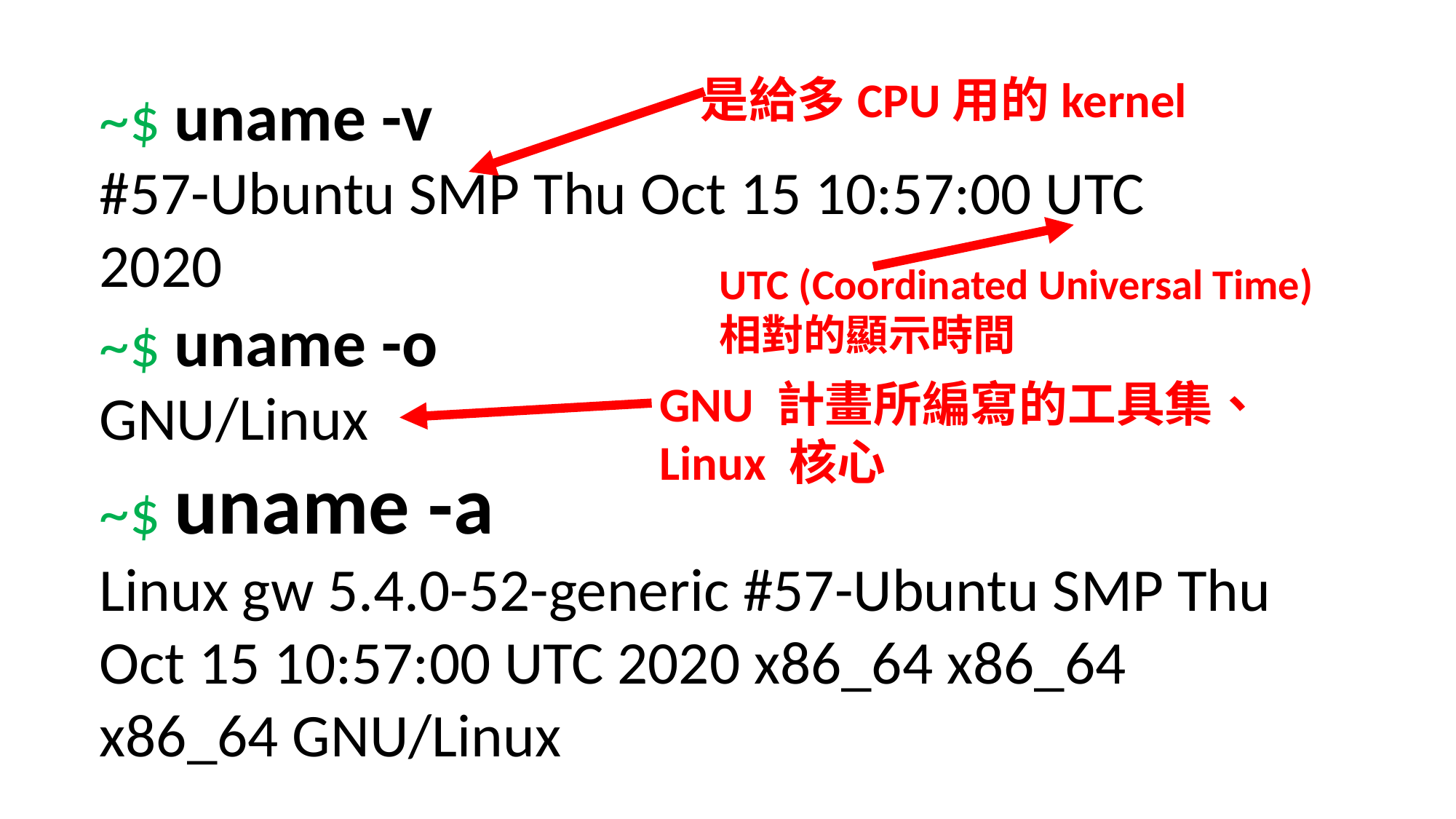

是給多CPU用的kernel
~$ uname -v
#57-Ubuntu SMP Thu Oct 15 10:57:00 UTC 2020
~$ uname -o
GNU/Linux
~$ uname -a
Linux gw 5.4.0-52-generic #57-Ubuntu SMP Thu Oct 15 10:57:00 UTC 2020 x86_64 x86_64 x86_64 GNU/Linux
GNU 計畫所編寫的工具集、
Linux 核心
UTC (Coordinated Universal Time)
相對的顯示時間